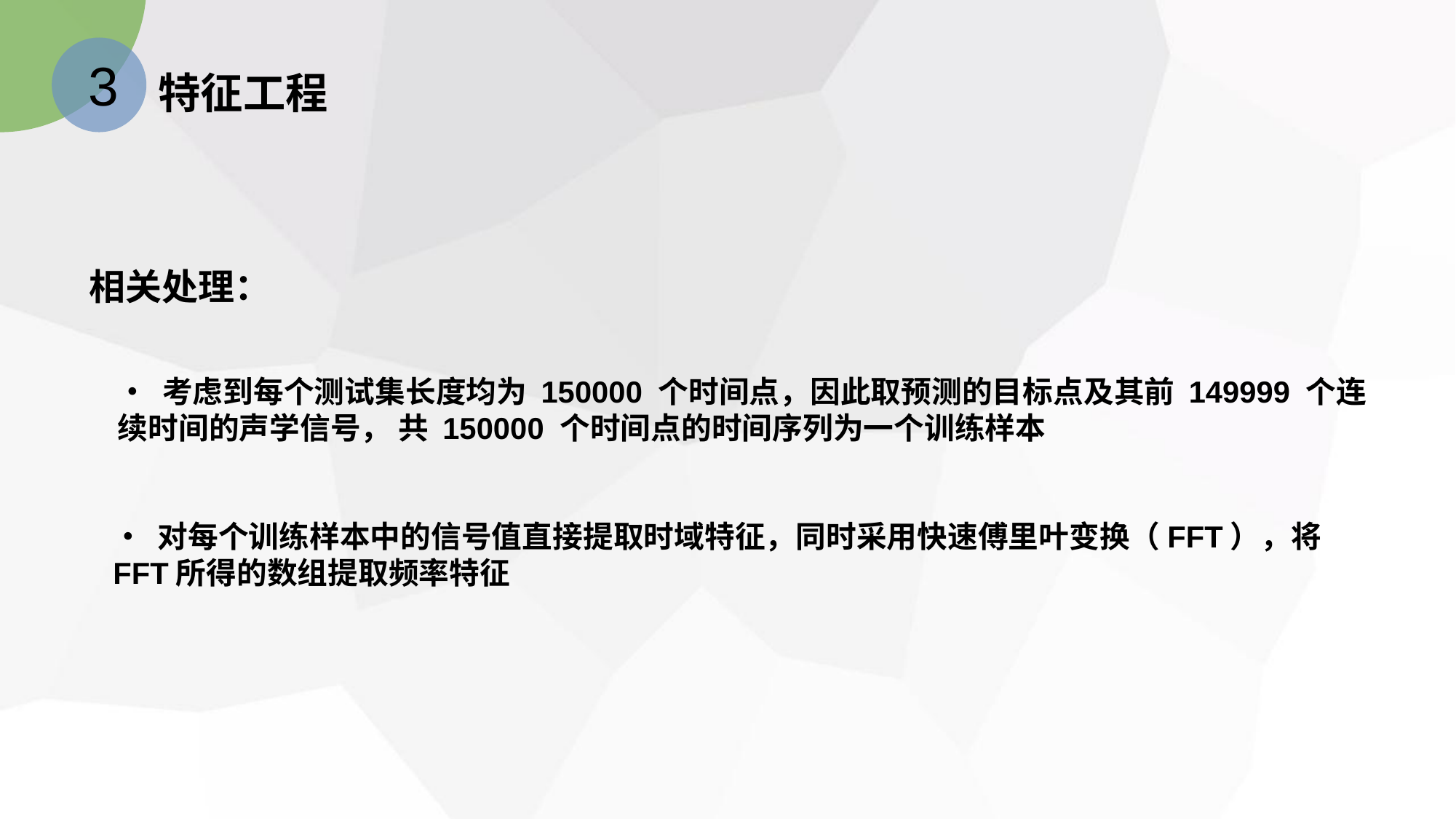

3
特征工程
相关处理：
• 考虑到每个测试集长度均为 150000 个时间点，因此取预测的目标点及其前 149999 个连续时间的声学信号， 共 150000 个时间点的时间序列为一个训练样本
• 对每个训练样本中的信号值直接提取时域特征，同时采用快速傅里叶变换（FFT），将FFT所得的数组提取频率特征